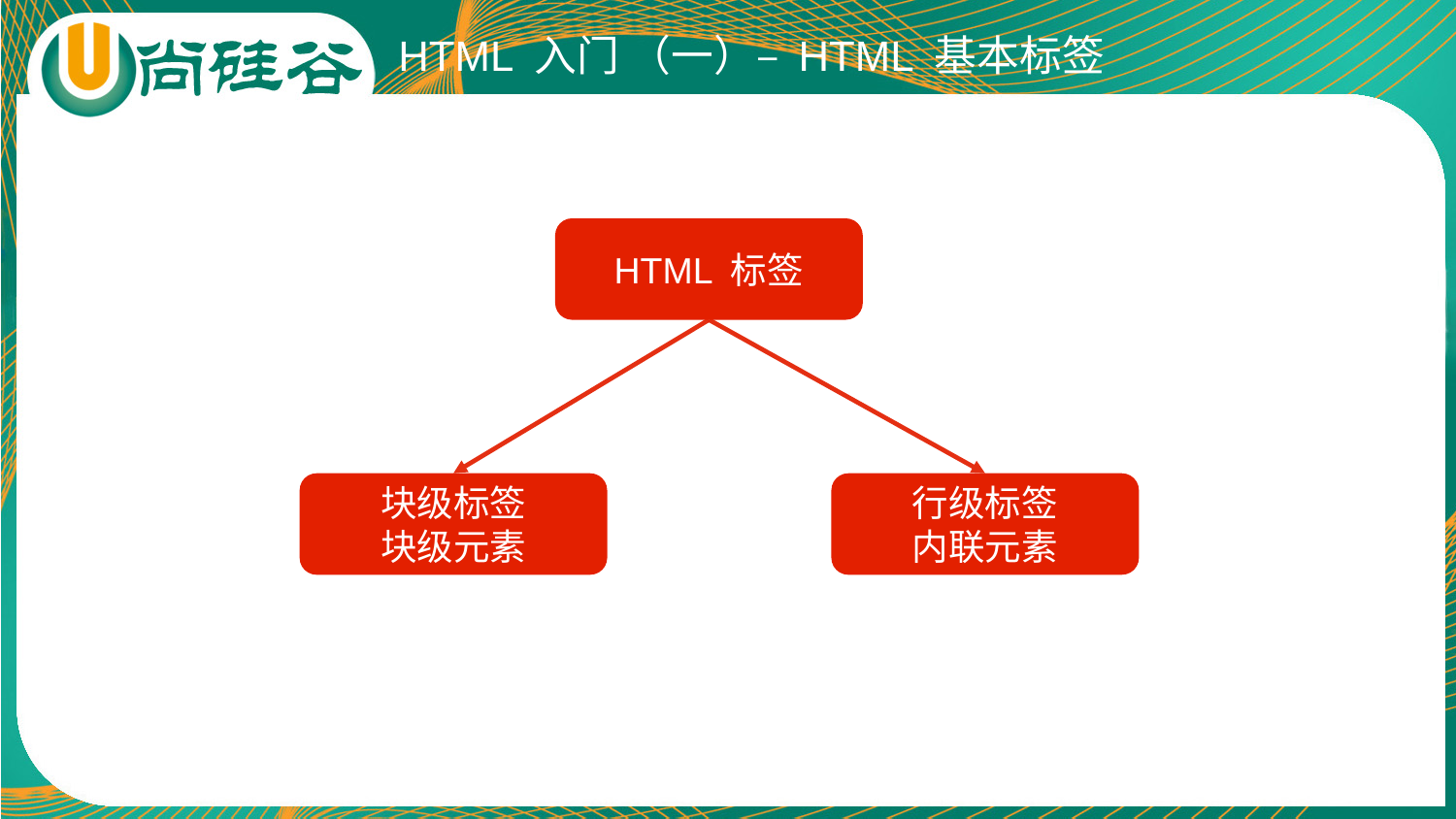

# HTML 入门 （一）– HTML 基本标签
HTML 标签
块级标签
块级元素
行级标签
内联元素